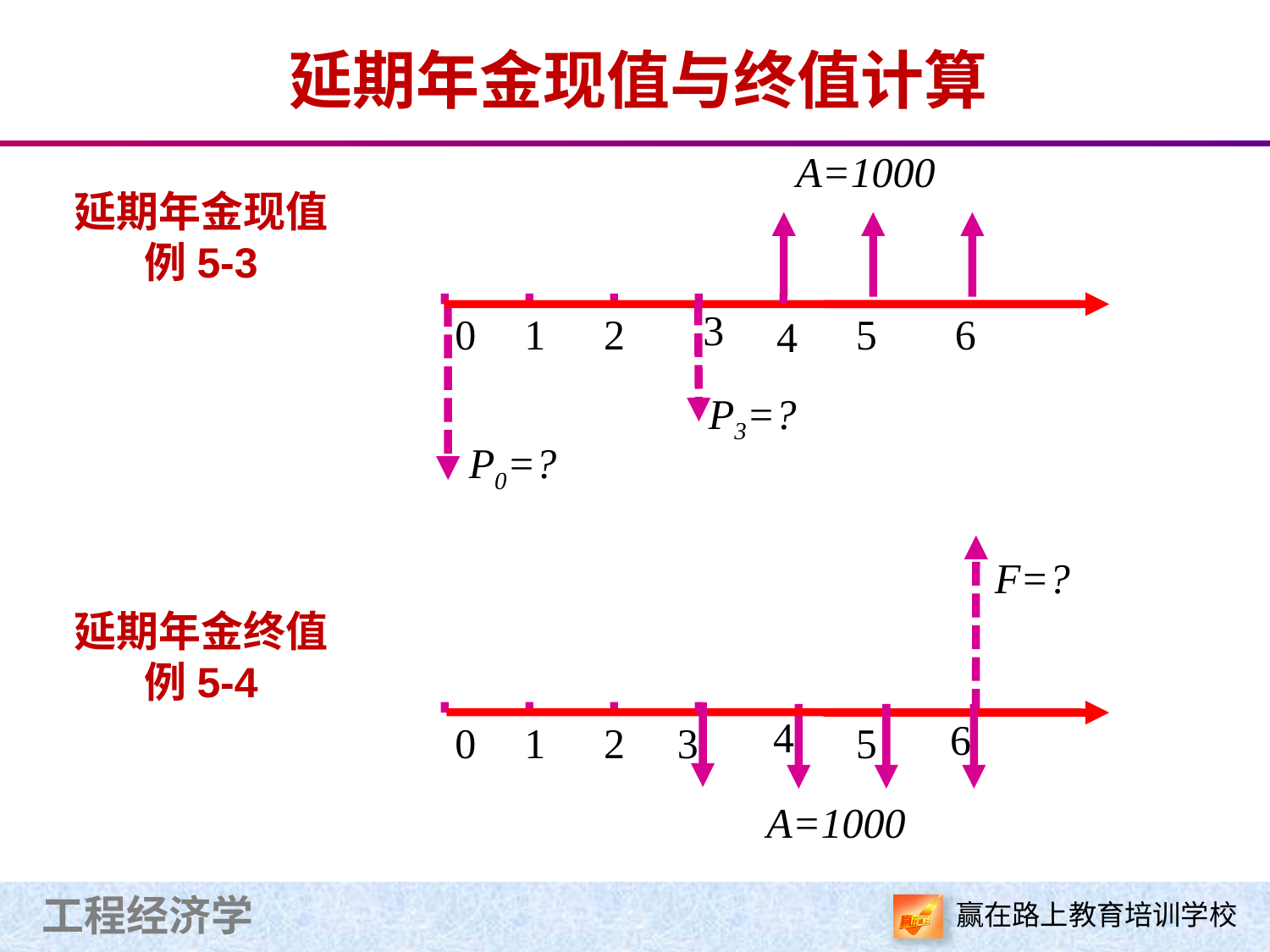

延期年金现值与终值计算
A=1000

3
0
1
2
5
6

4

P3=?
P0=?
延期年金现值
例5-3

F=?

4

6
0
1
2
3
5

A=1000

延期年金终值
例5-4